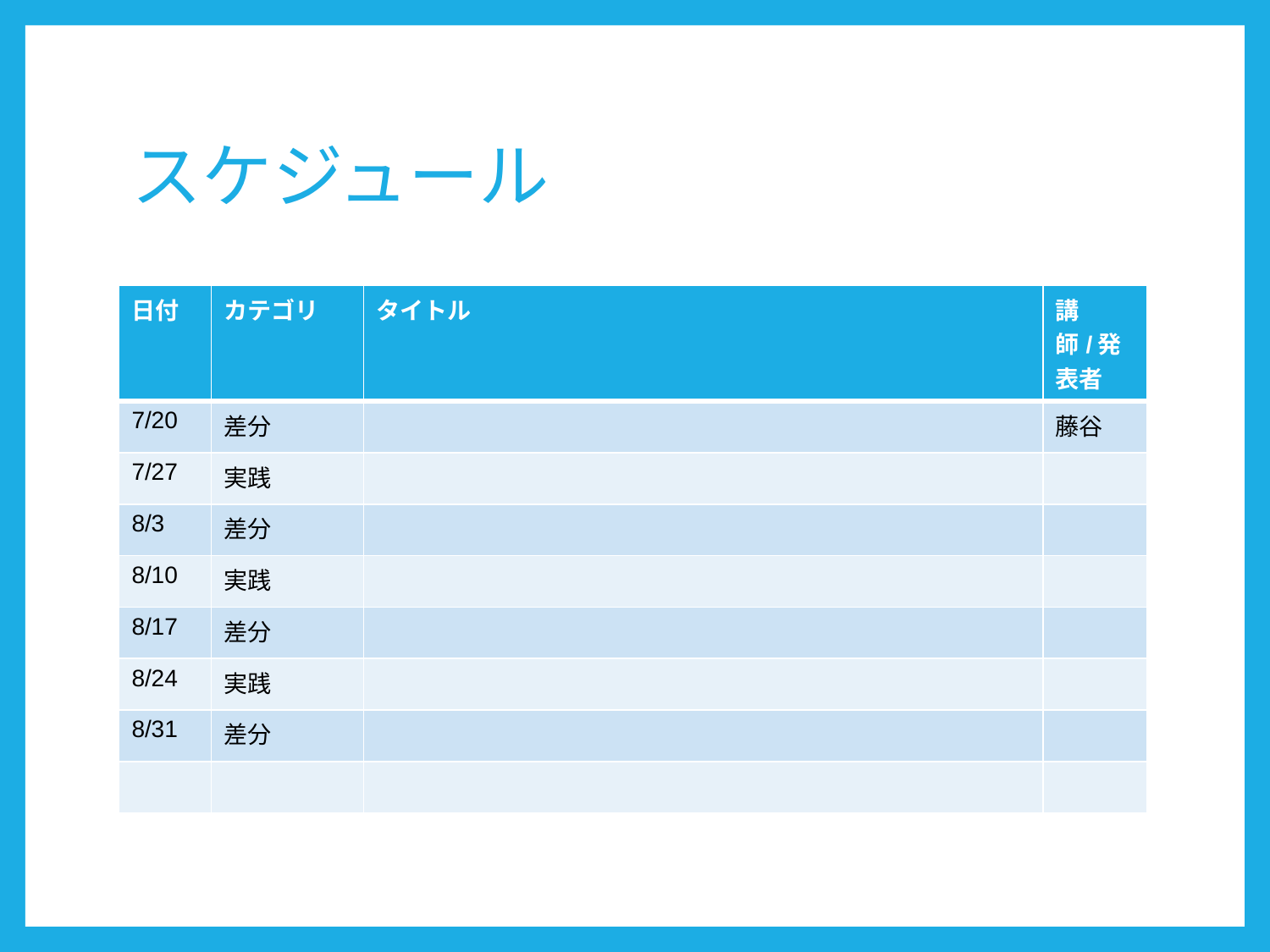

# スケジュール
| 日付 | カテゴリ | タイトル | 講師/発表者 |
| --- | --- | --- | --- |
| 7/20 | 差分 |  | 藤谷 |
| 7/27 | 実践 |  |  |
| 8/3 | 差分 |  |  |
| 8/10 | 実践 |  |  |
| 8/17 | 差分 |  |  |
| 8/24 | 実践 |  |  |
| 8/31 | 差分 |  |  |
|  |  |  |  |